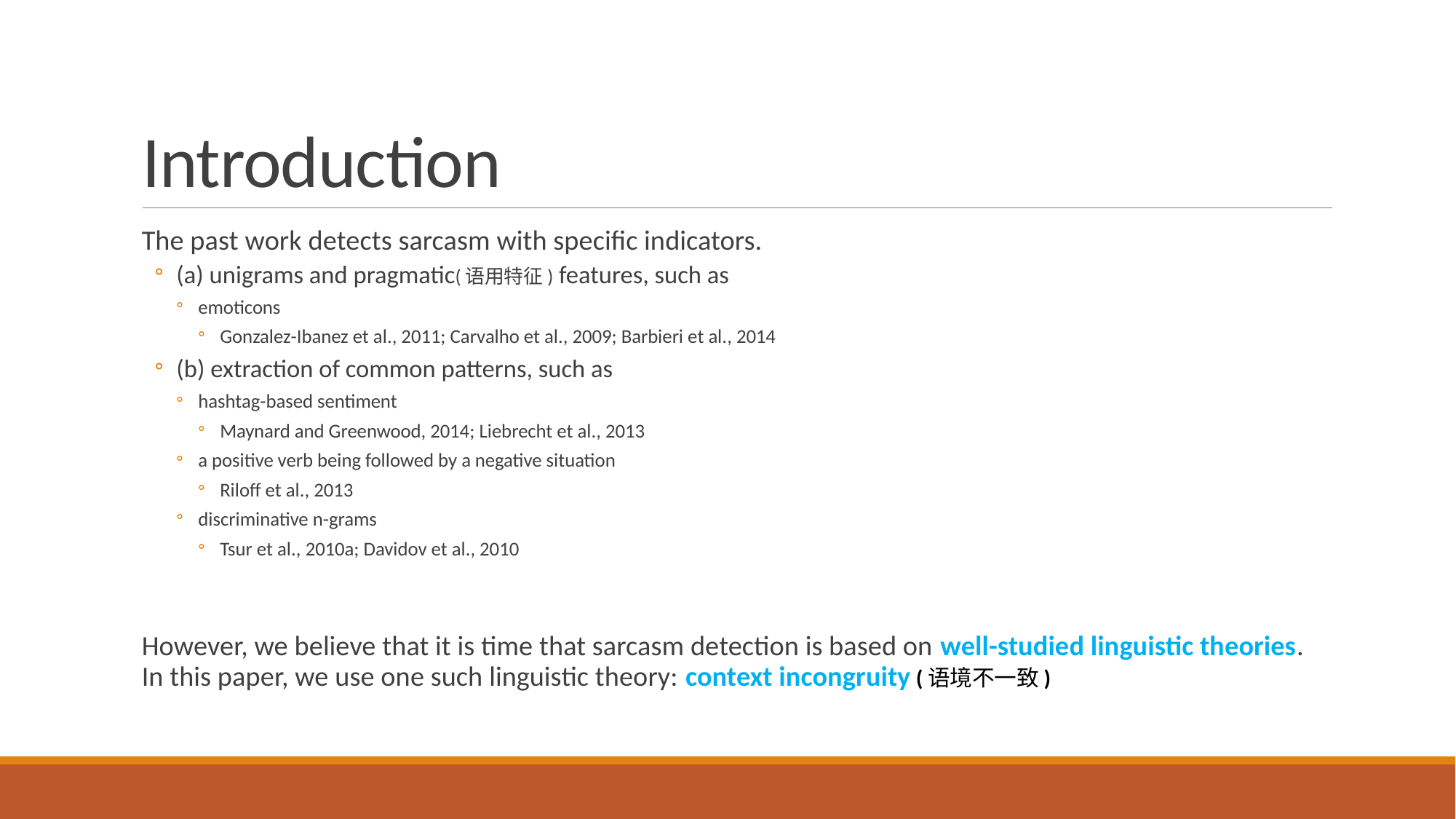

# Introduction
The past work detects sarcasm with specific indicators.
(a) unigrams and pragmatic(语用特征) features, such as
emoticons
Gonzalez-Ibanez et al., 2011; Carvalho et al., 2009; Barbieri et al., 2014
(b) extraction of common patterns, such as
hashtag-based sentiment
Maynard and Greenwood, 2014; Liebrecht et al., 2013
a positive verb being followed by a negative situation
Riloff et al., 2013
discriminative n-grams
Tsur et al., 2010a; Davidov et al., 2010

However, we believe that it is time that sarcasm detection is based on well-studied linguistic theories. In this paper, we use one such linguistic theory: context incongruity (语境不一致)